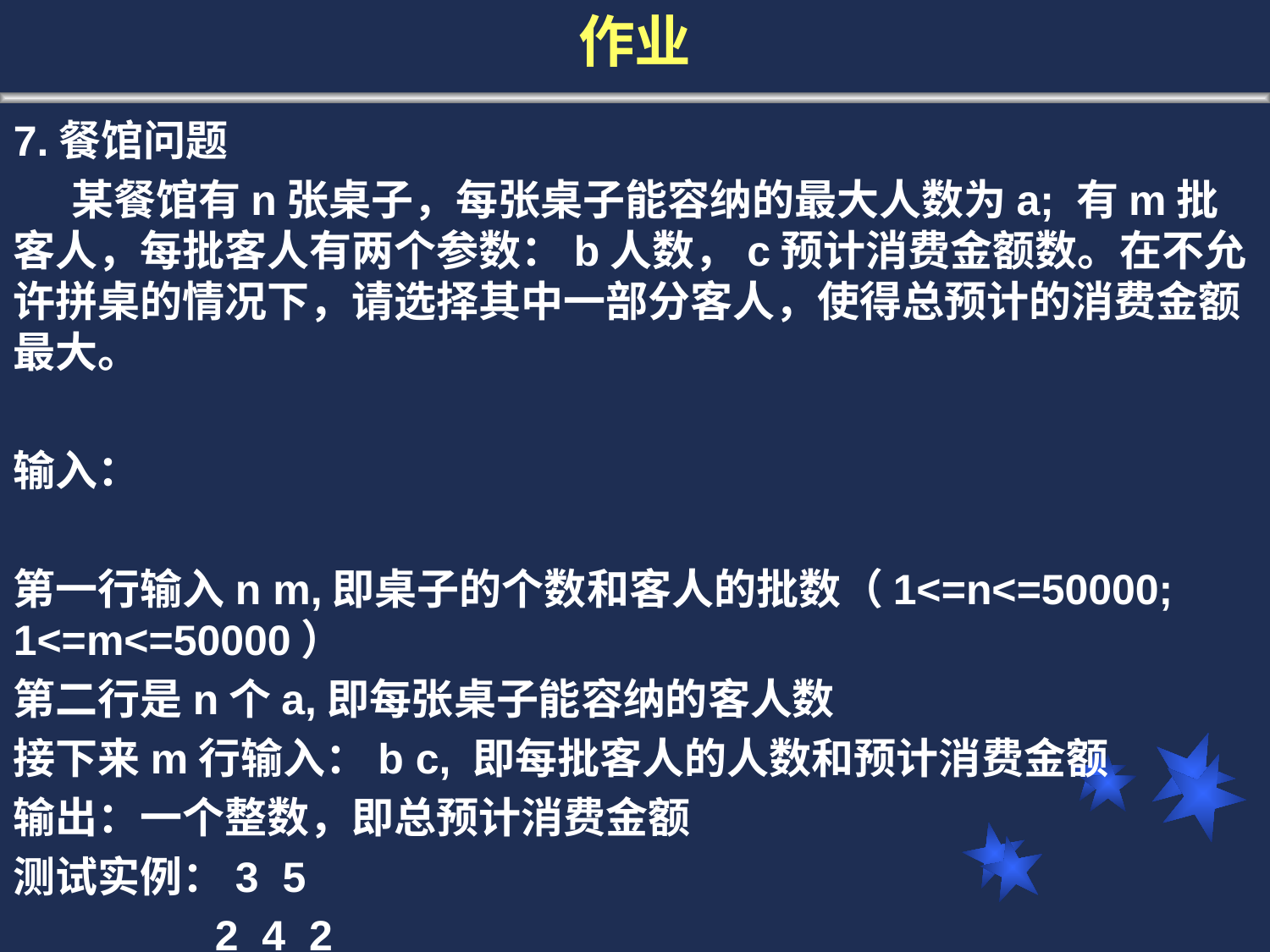

作业
7.餐馆问题
     某餐馆有n张桌子，每张桌子能容纳的最大人数为a; 有m批客人，每批客人有两个参数：b人数，c预计消费金额数。在不允许拼桌的情况下，请选择其中一部分客人，使得总预计的消费金额最大。

输入：

第一行输入n m,即桌子的个数和客人的批数（1<=n<=50000; 1<=m<=50000）
第二行是n个a,即每张桌子能容纳的客人数
接下来m行输入：b c, 即每批客人的人数和预计消费金额
输出：一个整数，即总预计消费金额
测试实例：3  5
                 2  4  2